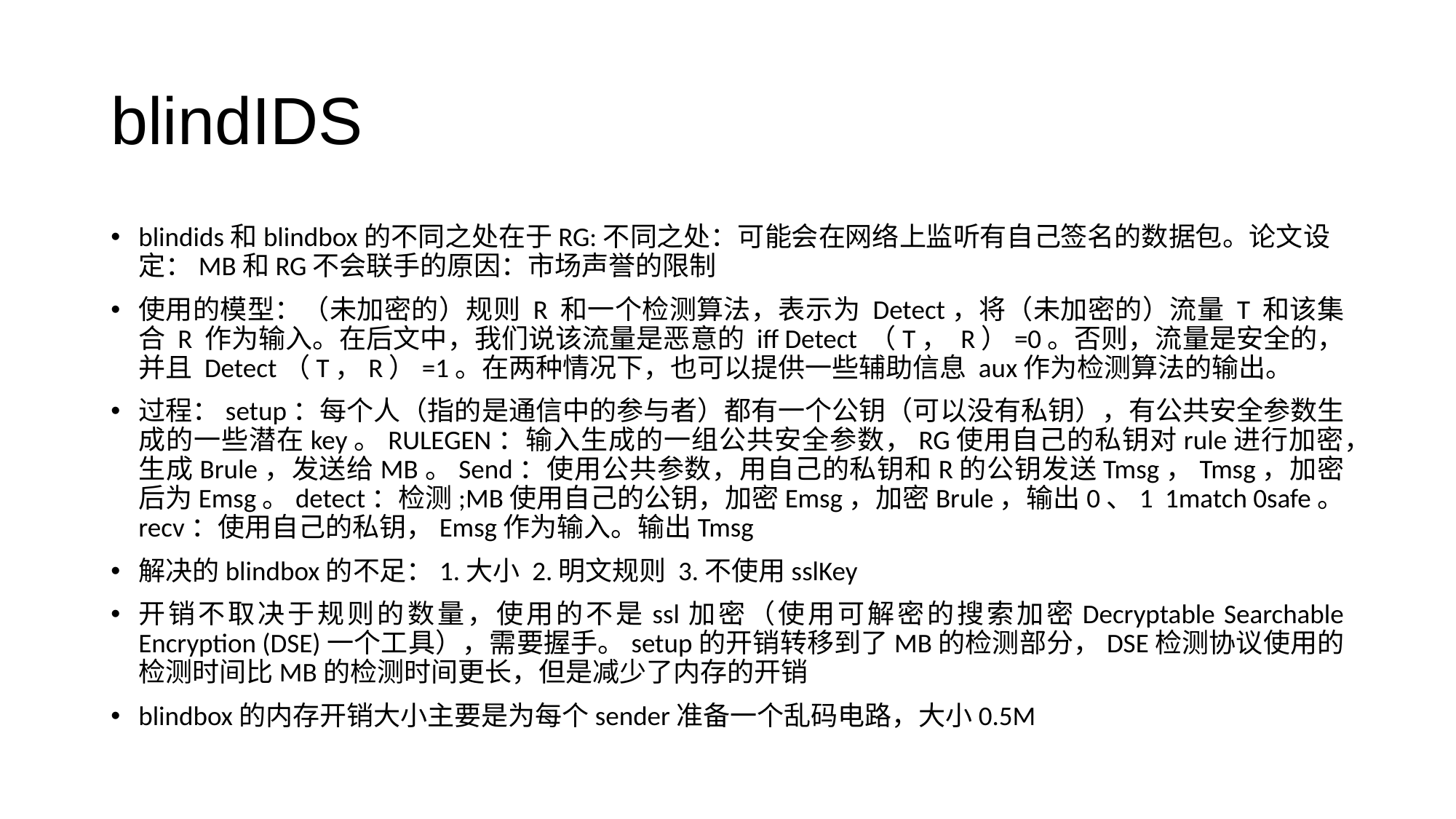

# blindIDS
blindids和blindbox的不同之处在于RG:不同之处：可能会在网络上监听有自己签名的数据包。论文设定：MB和RG不会联手的原因：市场声誉的限制
使用的模型：（未加密的）规则 R 和一个检测算法，表示为 Detect，将（未加密的）流量 T 和该集合 R 作为输入。在后文中，我们说该流量是恶意的 iff Detect （T， R）=0。否则，流量是安全的，并且 Detect（T，R）=1。在两种情况下，也可以提供一些辅助信息 aux作为检测算法的输出。
过程：setup：每个人（指的是通信中的参与者）都有一个公钥（可以没有私钥），有公共安全参数生成的一些潜在key。RULEGEN：输入生成的一组公共安全参数，RG使用自己的私钥对rule进行加密，生成Brule，发送给MB。Send：使用公共参数，用自己的私钥和R的公钥发送Tmsg，Tmsg，加密后为Emsg。detect：检测;MB使用自己的公钥，加密Emsg，加密Brule，输出0、1  1match 0safe。recv：使用自己的私钥，Emsg作为输入。输出Tmsg
解决的blindbox的不足：1.大小 2.明文规则 3.不使用sslKey
开销不取决于规则的数量，使用的不是ssl加密（使用可解密的搜索加密Decryptable Searchable Encryption (DSE)一个工具），需要握手。setup的开销转移到了MB的检测部分，DSE检测协议使用的检测时间比MB的检测时间更长，但是减少了内存的开销
blindbox的内存开销大小主要是为每个sender准备一个乱码电路，大小0.5M